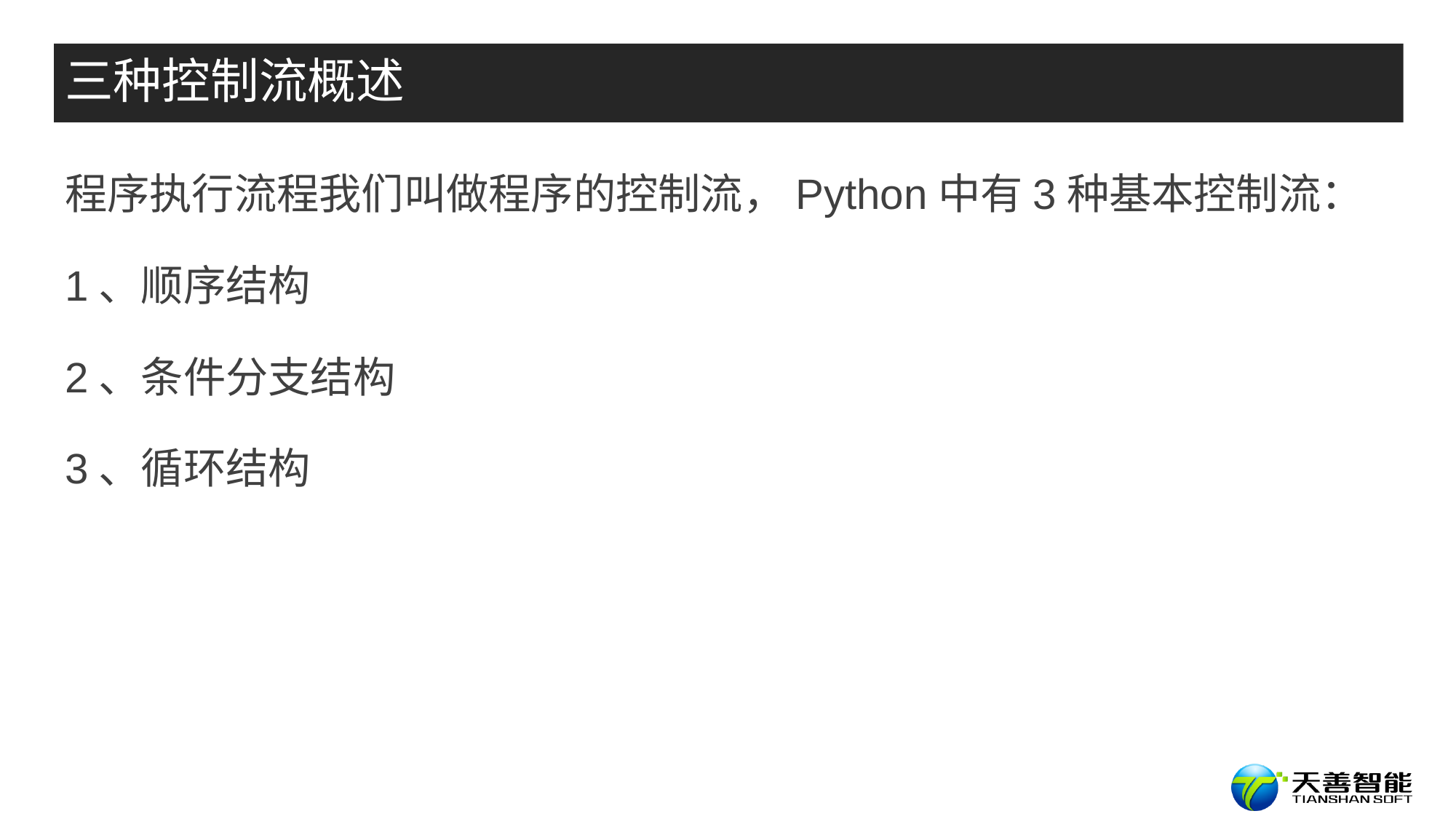

# 三种控制流概述
程序执行流程我们叫做程序的控制流，Python中有3种基本控制流：
1、顺序结构
2、条件分支结构
3、循环结构